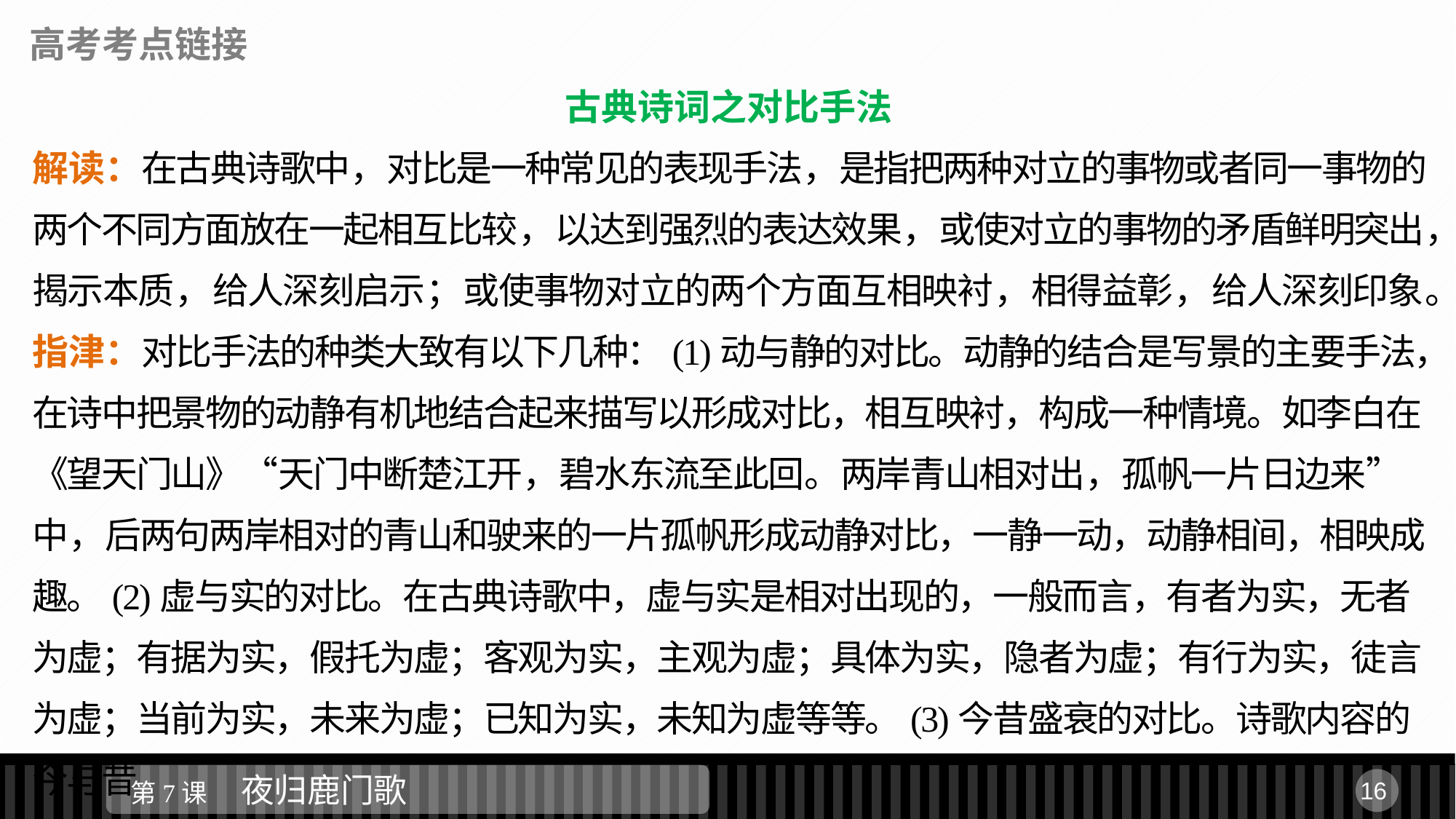

高考考点链接
古典诗词之对比手法
解读：在古典诗歌中，对比是一种常见的表现手法，是指把两种对立的事物或者同一事物的两个不同方面放在一起相互比较，以达到强烈的表达效果，或使对立的事物的矛盾鲜明突出，揭示本质，给人深刻启示；或使事物对立的两个方面互相映衬，相得益彰，给人深刻印象。
指津：对比手法的种类大致有以下几种：(1)动与静的对比。动静的结合是写景的主要手法，在诗中把景物的动静有机地结合起来描写以形成对比，相互映衬，构成一种情境。如李白在《望天门山》“天门中断楚江开，碧水东流至此回。两岸青山相对出，孤帆一片日边来”中，后两句两岸相对的青山和驶来的一片孤帆形成动静对比，一静一动，动静相间，相映成趣。(2)虚与实的对比。在古典诗歌中，虚与实是相对出现的，一般而言，有者为实，无者为虚；有据为实，假托为虚；客观为实，主观为虚；具体为实，隐者为虚；有行为实，徒言为虚；当前为实，未来为虚；已知为实，未知为虚等等。(3)今昔盛衰的对比。诗歌内容的今与昔